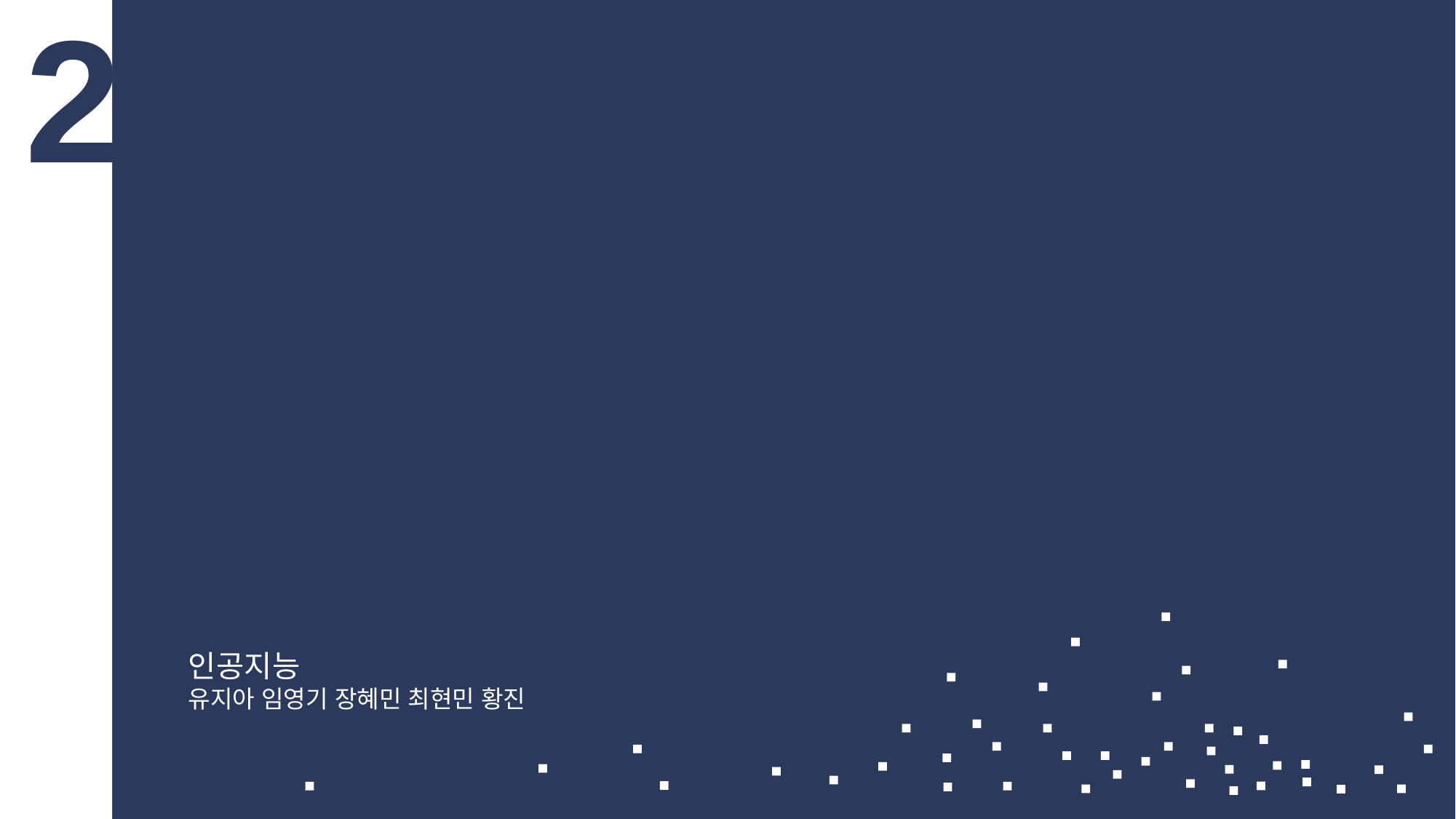

2
캡차 CAPTCHA
인공지능
유지아 임영기 장혜민 최현민 황진